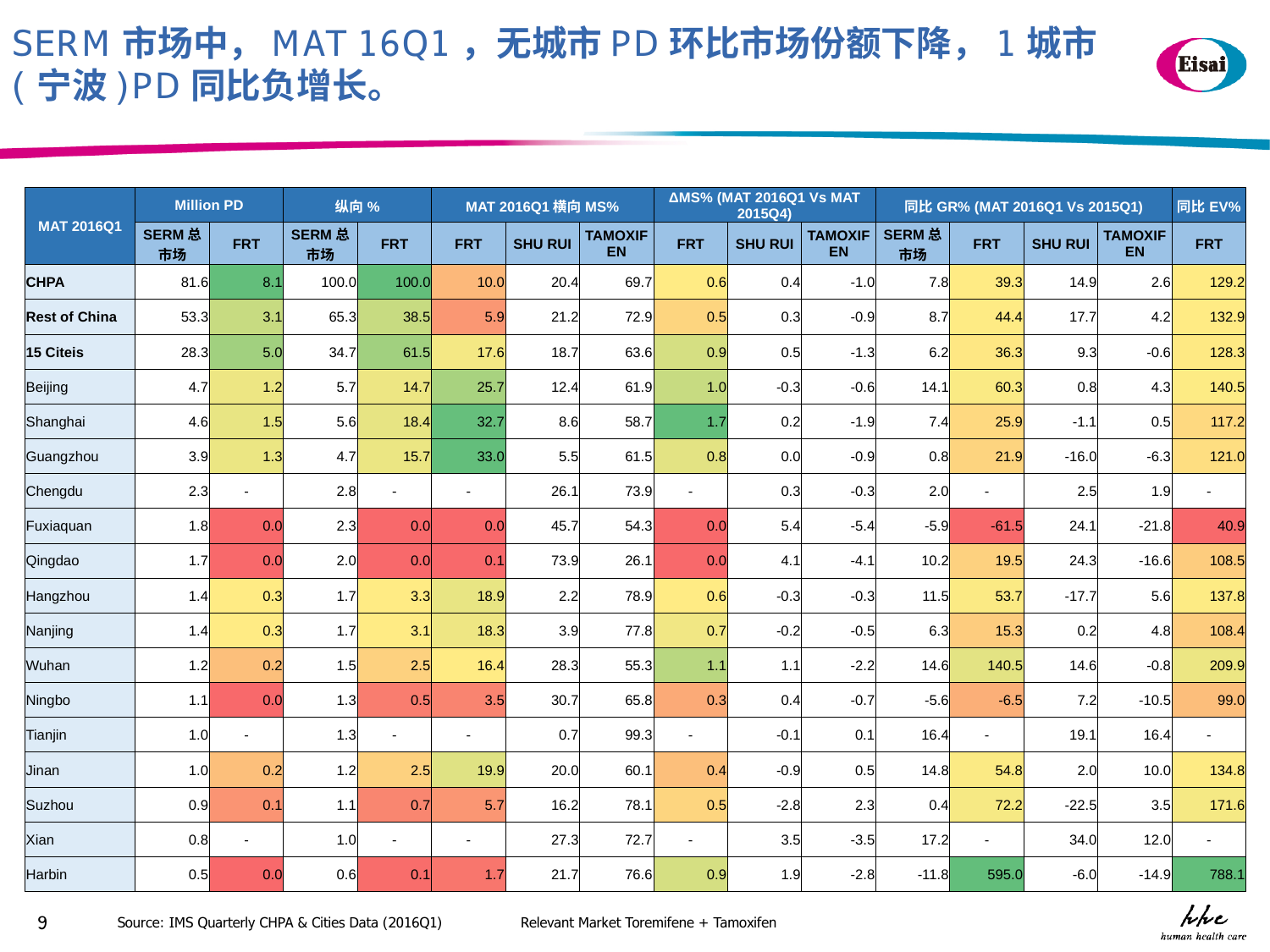

SERM市场中，MAT 16Q1，无城市PD环比市场份额下降，1城市(宁波)PD同比负增长。
| MAT 2016Q1 | Million PD |  | 纵向% |  | MAT 2016Q1横向MS% |  |  | ΔMS% (MAT 2016Q1 Vs MAT 2015Q4) |  |  | 同比GR% (MAT 2016Q1 Vs 2015Q1) |  |  |  | 同比EV% |
| --- | --- | --- | --- | --- | --- | --- | --- | --- | --- | --- | --- | --- | --- | --- | --- |
|  | SERM总市场 | FRT | SERM总市场 | FRT | FRT | SHU RUI | TAMOXIFEN | FRT | SHU RUI | TAMOXIFEN | SERM总市场 | FRT | SHU RUI | TAMOXIFEN | FRT |
| CHPA | 81.6 | 8.1 | 100.0 | 100.0 | 10.0 | 20.4 | 69.7 | 0.6 | 0.4 | -1.0 | 7.8 | 39.3 | 14.9 | 2.6 | 129.2 |
| Rest of China | 53.3 | 3.1 | 65.3 | 38.5 | 5.9 | 21.2 | 72.9 | 0.5 | 0.3 | -0.9 | 8.7 | 44.4 | 17.7 | 4.2 | 132.9 |
| 15 Citeis | 28.3 | 5.0 | 34.7 | 61.5 | 17.6 | 18.7 | 63.6 | 0.9 | 0.5 | -1.3 | 6.2 | 36.3 | 9.3 | -0.6 | 128.3 |
| Beijing | 4.7 | 1.2 | 5.7 | 14.7 | 25.7 | 12.4 | 61.9 | 1.0 | -0.3 | -0.6 | 14.1 | 60.3 | 0.8 | 4.3 | 140.5 |
| Shanghai | 4.6 | 1.5 | 5.6 | 18.4 | 32.7 | 8.6 | 58.7 | 1.7 | 0.2 | -1.9 | 7.4 | 25.9 | -1.1 | 0.5 | 117.2 |
| Guangzhou | 3.9 | 1.3 | 4.7 | 15.7 | 33.0 | 5.5 | 61.5 | 0.8 | 0.0 | -0.9 | 0.8 | 21.9 | -16.0 | -6.3 | 121.0 |
| Chengdu | 2.3 | - | 2.8 | - | - | 26.1 | 73.9 | - | 0.3 | -0.3 | 2.0 | - | 2.5 | 1.9 | - |
| Fuxiaquan | 1.8 | 0.0 | 2.3 | 0.0 | 0.0 | 45.7 | 54.3 | 0.0 | 5.4 | -5.4 | -5.9 | -61.5 | 24.1 | -21.8 | 40.9 |
| Qingdao | 1.7 | 0.0 | 2.0 | 0.0 | 0.1 | 73.9 | 26.1 | 0.0 | 4.1 | -4.1 | 10.2 | 19.5 | 24.3 | -16.6 | 108.5 |
| Hangzhou | 1.4 | 0.3 | 1.7 | 3.3 | 18.9 | 2.2 | 78.9 | 0.6 | -0.3 | -0.3 | 11.5 | 53.7 | -17.7 | 5.6 | 137.8 |
| Nanjing | 1.4 | 0.3 | 1.7 | 3.1 | 18.3 | 3.9 | 77.8 | 0.7 | -0.2 | -0.5 | 6.3 | 15.3 | 0.2 | 4.8 | 108.4 |
| Wuhan | 1.2 | 0.2 | 1.5 | 2.5 | 16.4 | 28.3 | 55.3 | 1.1 | 1.1 | -2.2 | 14.6 | 140.5 | 14.6 | -0.8 | 209.9 |
| Ningbo | 1.1 | 0.0 | 1.3 | 0.5 | 3.5 | 30.7 | 65.8 | 0.3 | 0.4 | -0.7 | -5.6 | -6.5 | 7.2 | -10.5 | 99.0 |
| Tianjin | 1.0 | - | 1.3 | - | - | 0.7 | 99.3 | - | -0.1 | 0.1 | 16.4 | - | 19.1 | 16.4 | - |
| Jinan | 1.0 | 0.2 | 1.2 | 2.5 | 19.9 | 20.0 | 60.1 | 0.4 | -0.9 | 0.5 | 14.8 | 54.8 | 2.0 | 10.0 | 134.8 |
| Suzhou | 0.9 | 0.1 | 1.1 | 0.7 | 5.7 | 16.2 | 78.1 | 0.5 | -2.8 | 2.3 | 0.4 | 72.2 | -22.5 | 3.5 | 171.6 |
| Xian | 0.8 | - | 1.0 | - | - | 27.3 | 72.7 | - | 3.5 | -3.5 | 17.2 | - | 34.0 | 12.0 | - |
| Harbin | 0.5 | 0.0 | 0.6 | 0.1 | 1.7 | 21.7 | 76.6 | 0.9 | 1.9 | -2.8 | -11.8 | 595.0 | -6.0 | -14.9 | 788.1 |
Source: IMS Quarterly CHPA & Cities Data (2016Q1)
 Relevant Market Toremifene + Tamoxifen
9